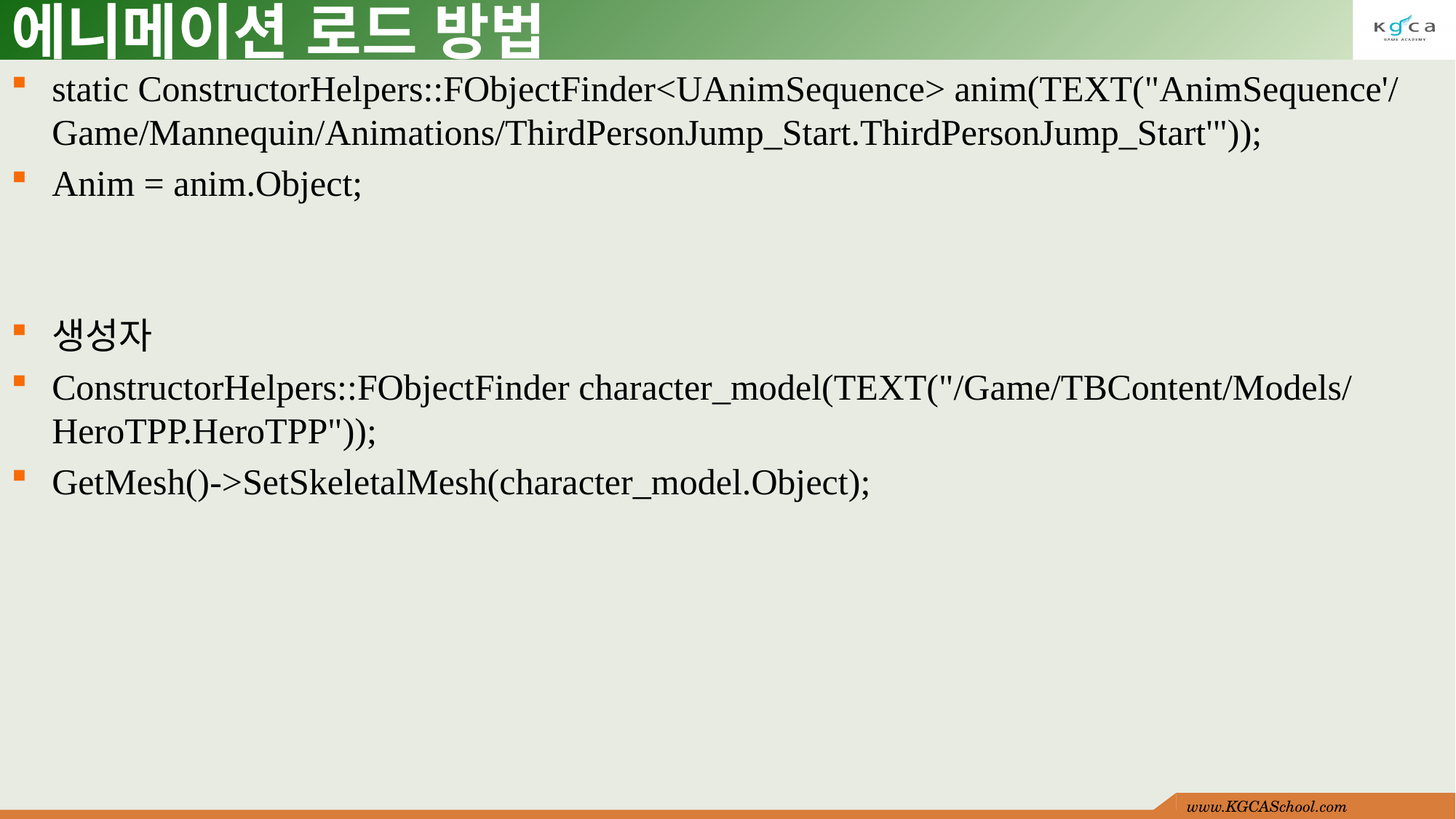

# 에니메이션 로드 방법
static ConstructorHelpers::FObjectFinder<UAnimSequence> anim(TEXT("AnimSequence'/Game/Mannequin/Animations/ThirdPersonJump_Start.ThirdPersonJump_Start'"));
Anim = anim.Object;

생성자
ConstructorHelpers::FObjectFinder character_model(TEXT("/Game/TBContent/Models/HeroTPP.HeroTPP"));
GetMesh()->SetSkeletalMesh(character_model.Object);